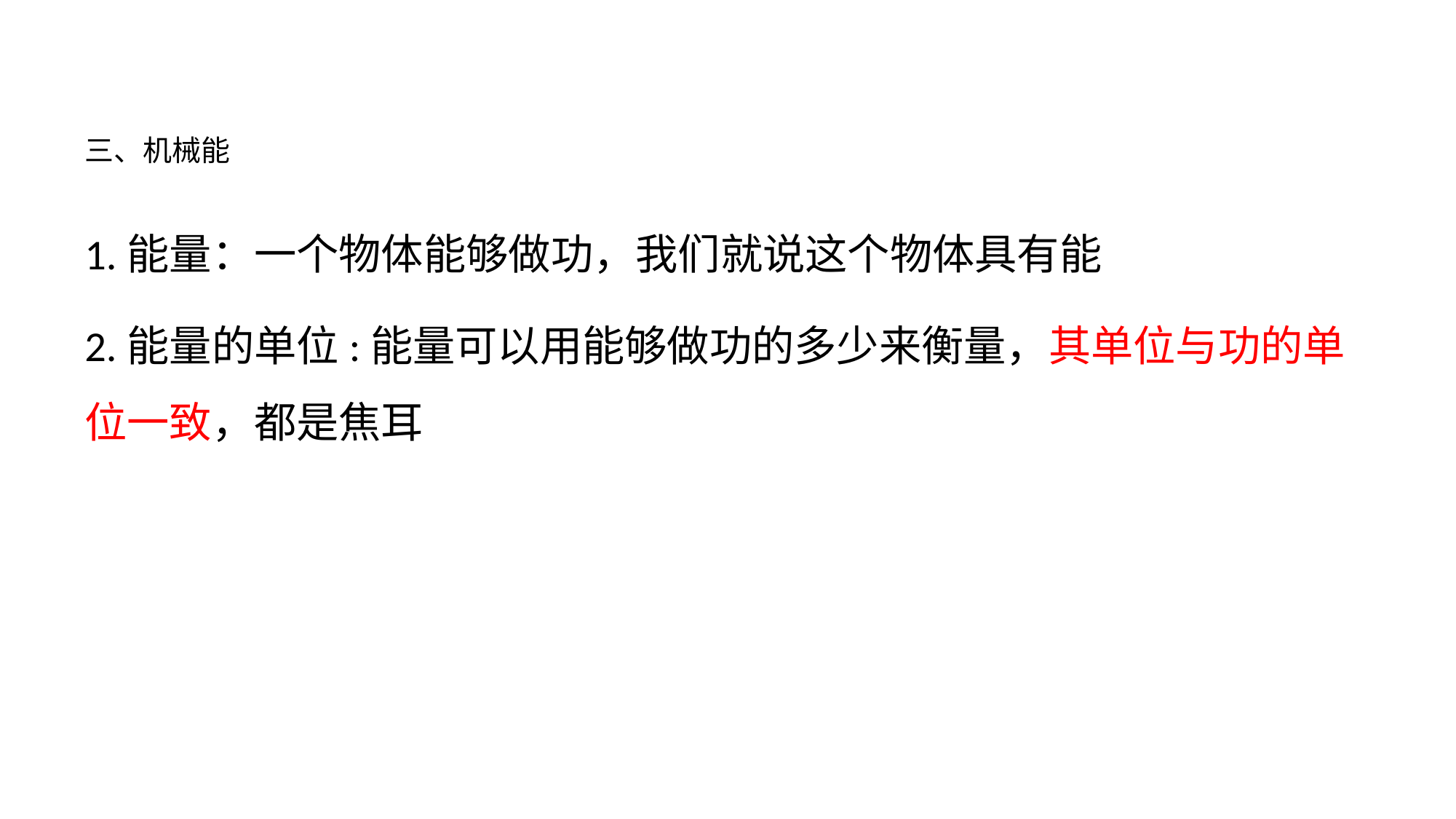

# 三、机械能
1.能量：一个物体能够做功，我们就说这个物体具有能
2.能量的单位:能量可以用能够做功的多少来衡量，其单位与功的单位一致，都是焦耳